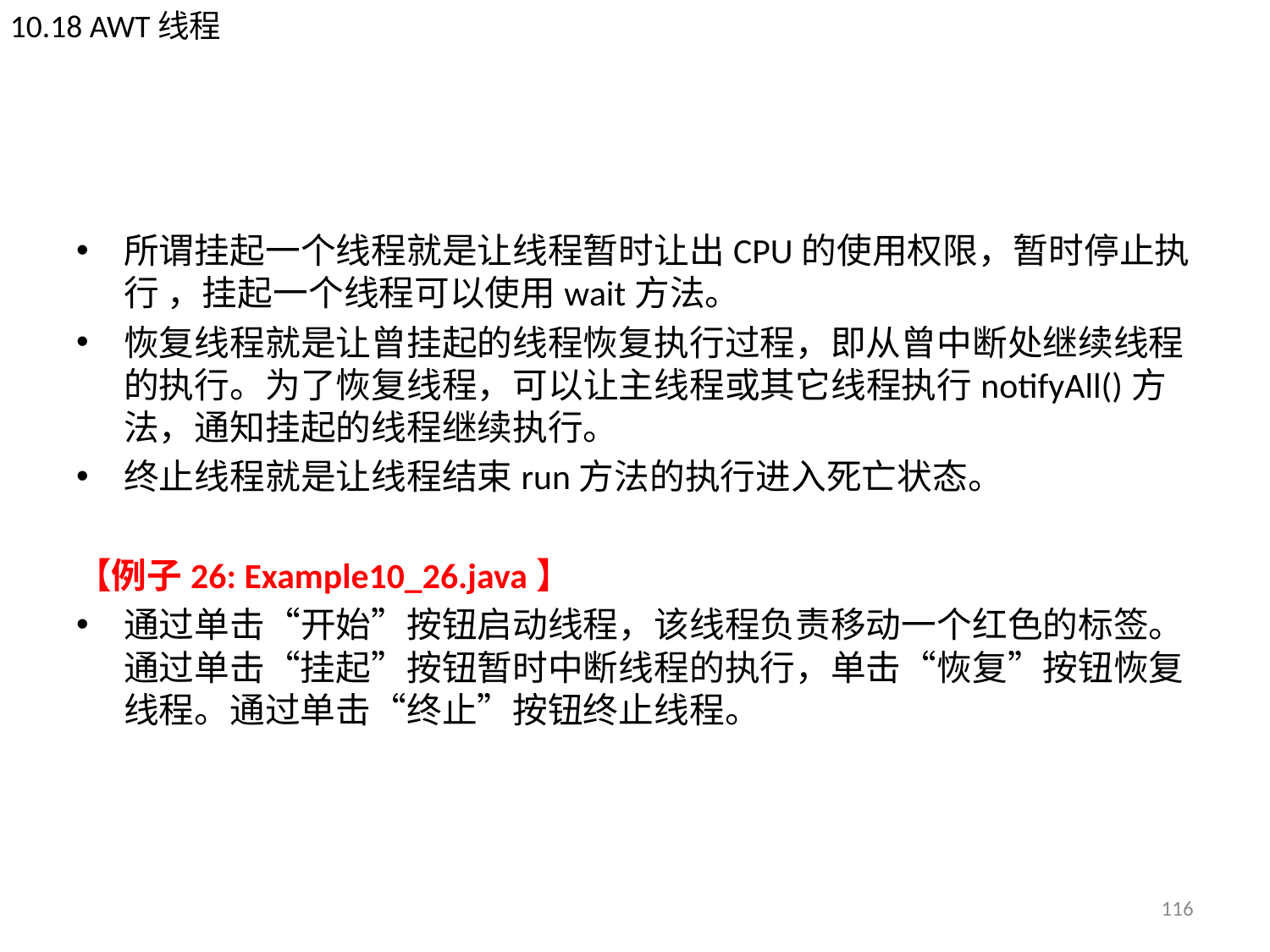

10.18 AWT线程
#
所谓挂起一个线程就是让线程暂时让出CPU的使用权限，暂时停止执行 ，挂起一个线程可以使用wait方法。
恢复线程就是让曾挂起的线程恢复执行过程，即从曾中断处继续线程的执行。为了恢复线程，可以让主线程或其它线程执行notifyAll()方法，通知挂起的线程继续执行。
终止线程就是让线程结束run方法的执行进入死亡状态。

【例子26: Example10_26.java】
通过单击“开始”按钮启动线程，该线程负责移动一个红色的标签。通过单击“挂起”按钮暂时中断线程的执行，单击“恢复”按钮恢复线程。通过单击“终止”按钮终止线程。
116